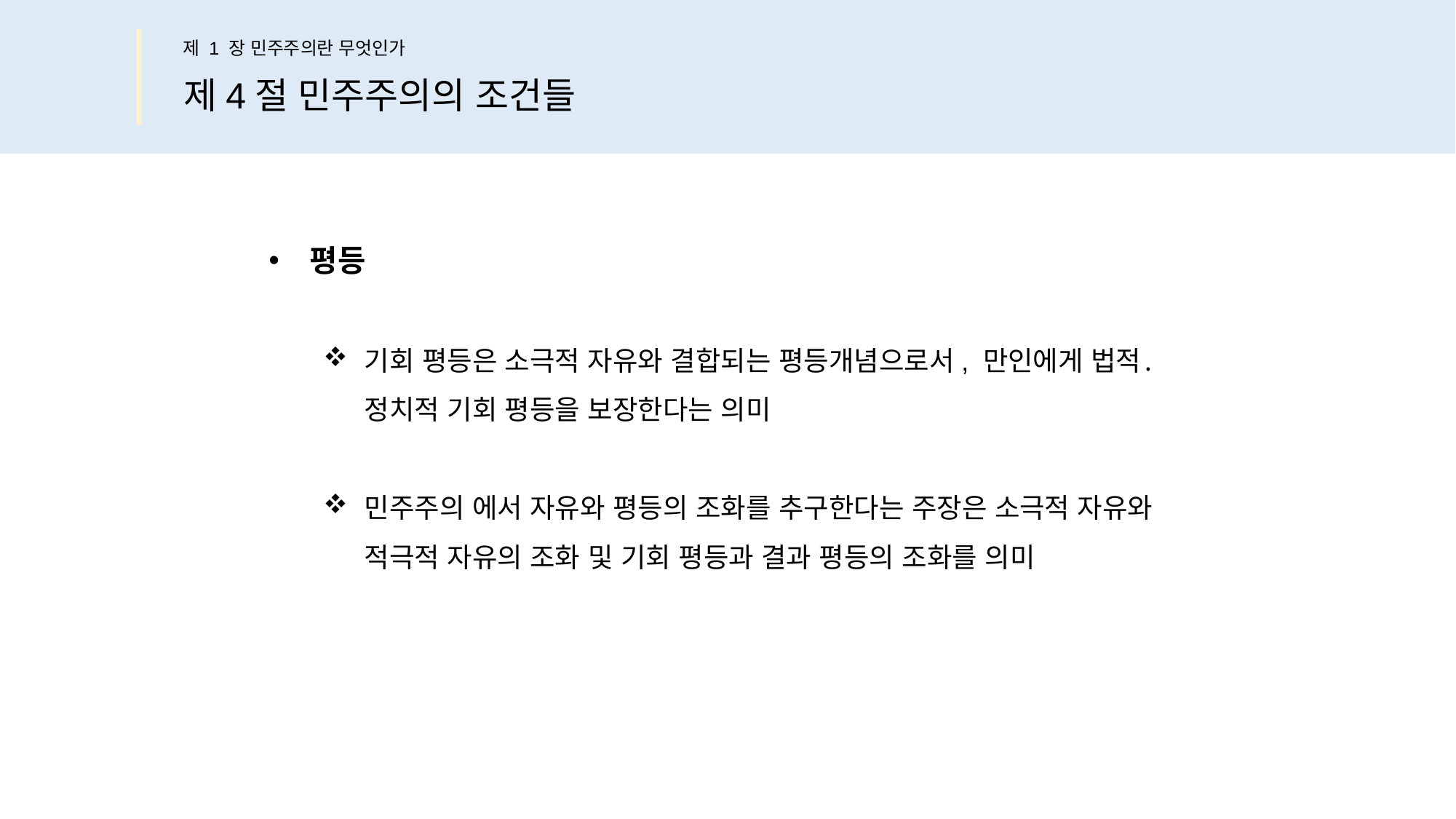

제 1 장 민주주의란 무엇인가
제4절 민주주의의 조건들
평등

기회 평등은 소극적 자유와 결합되는 평등개념으로서, 만인에게 법적․
정치적 기회 평등을 보장한다는 의미

민주주의 에서 자유와 평등의 조화를 추구한다는 주장은 소극적 자유와
적극적 자유의 조화 및 기회 평등과 결과 평등의 조화를 의미